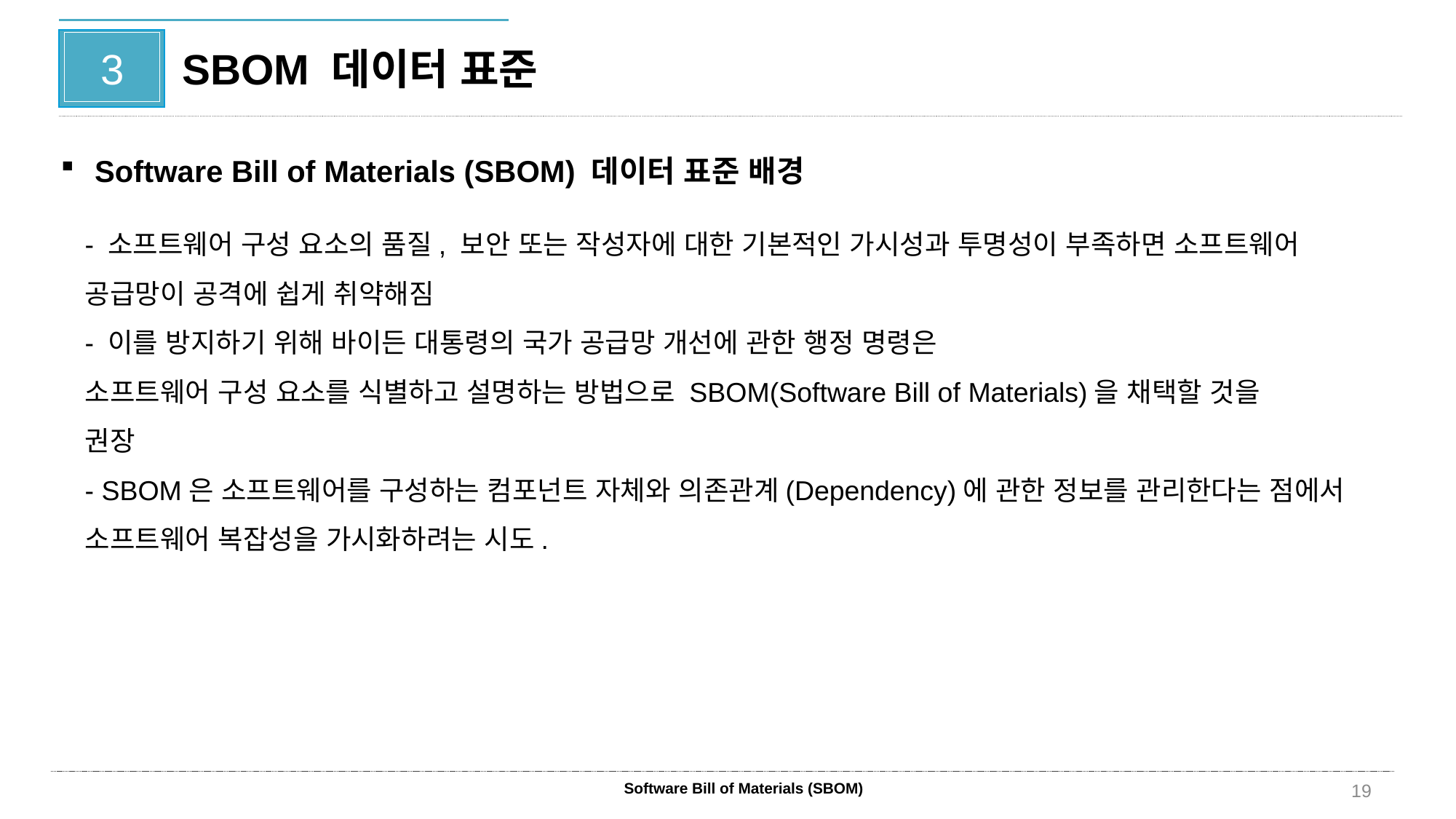

3
SBOM 데이터 표준
Software Bill of Materials (SBOM) 데이터 표준 배경
- 소프트웨어 구성 요소의 품질, 보안 또는 작성자에 대한 기본적인 가시성과 투명성이 부족하면 소프트웨어
공급망이 공격에 쉽게 취약해짐
- 이를 방지하기 위해 바이든 대통령의 국가 공급망 개선에 관한 행정 명령은
소프트웨어 구성 요소를 식별하고 설명하는 방법으로 SBOM(Software Bill of Materials)을 채택할 것을
권장
- SBOM은 소프트웨어를 구성하는 컴포넌트 자체와 의존관계(Dependency)에 관한 정보를 관리한다는 점에서 소프트웨어 복잡성을 가시화하려는 시도.